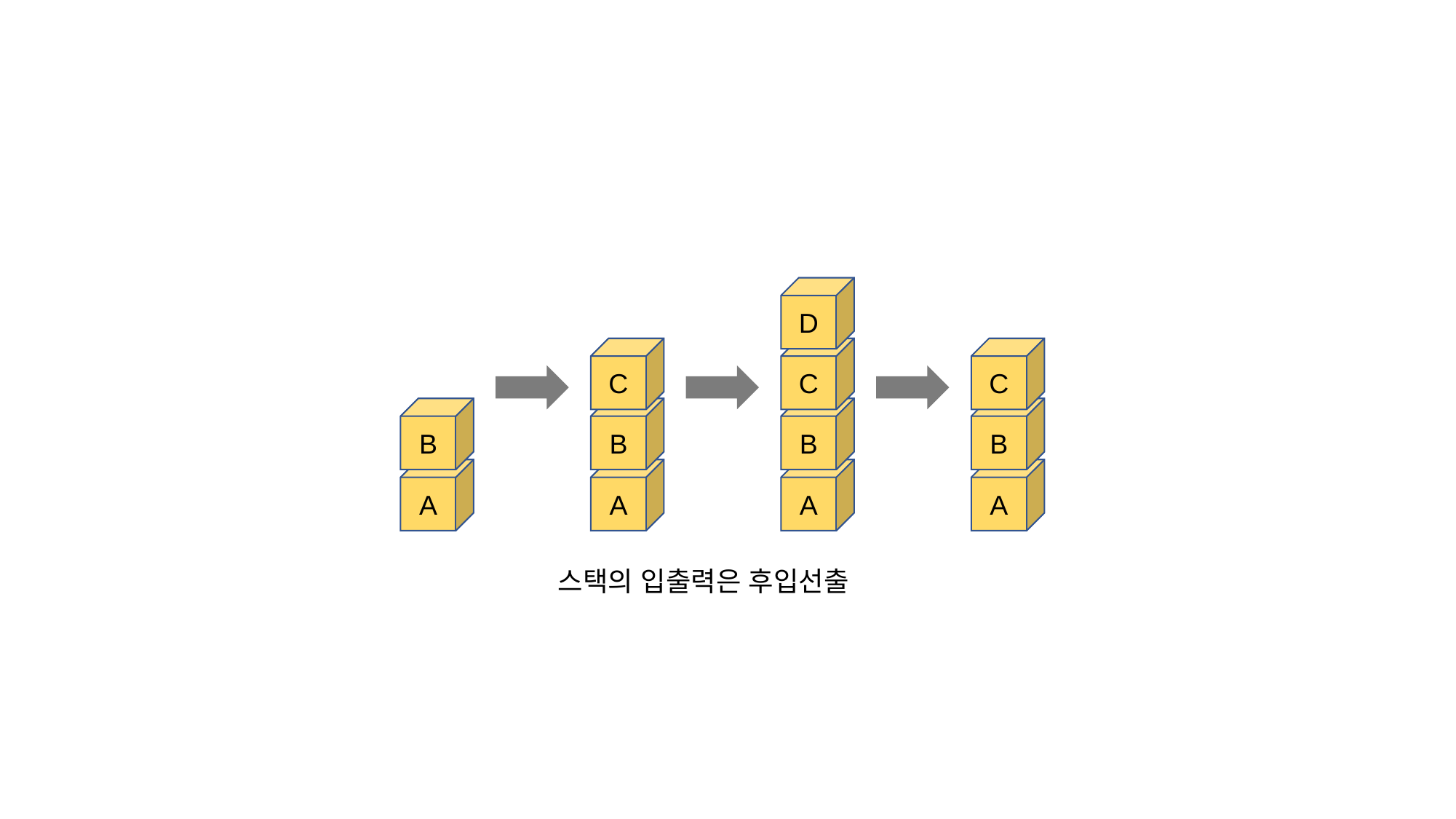

D
C
C
C

B
B
B
B
A
A
A
A
스택의 입출력은 후입선출